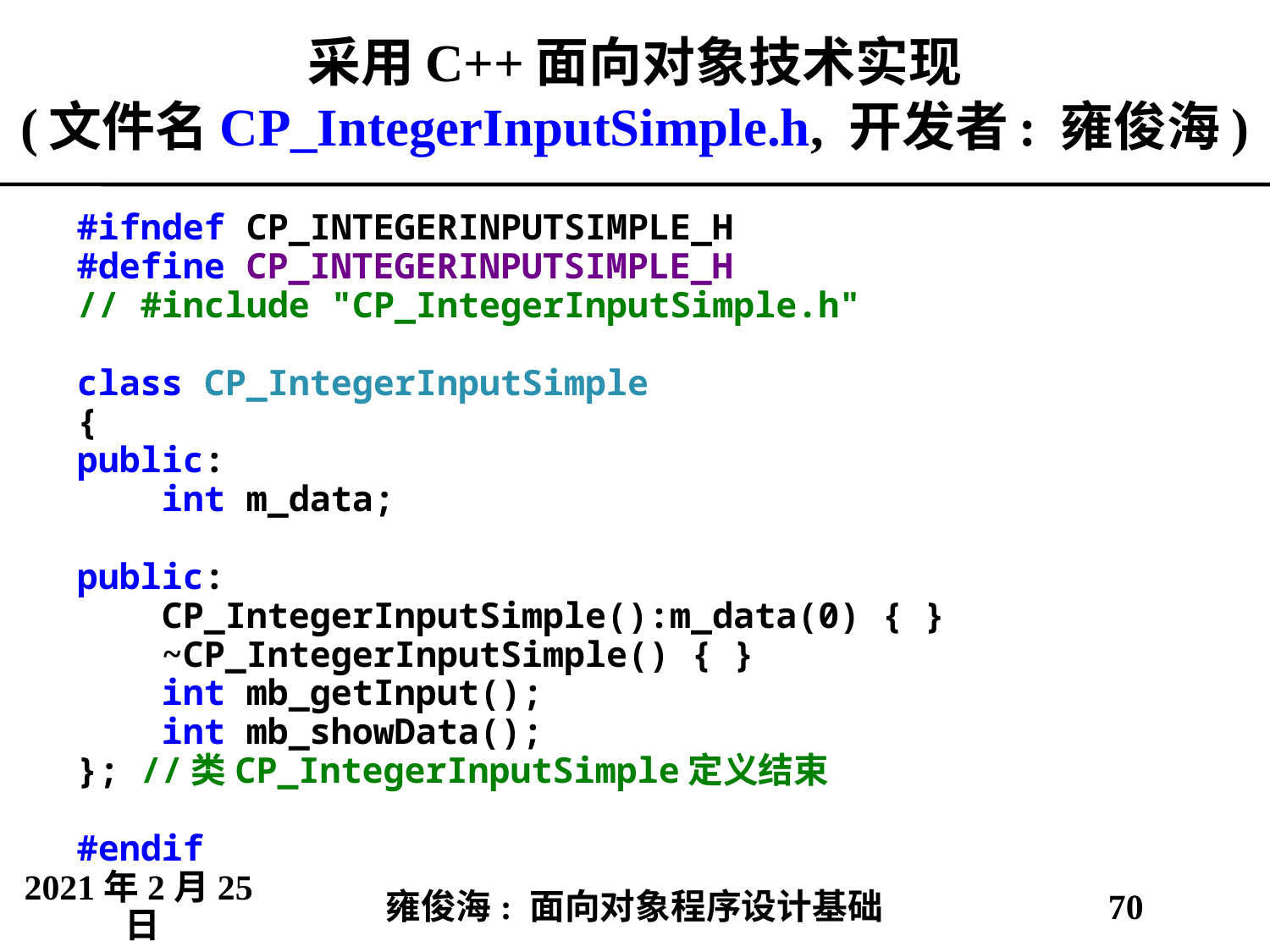

# 采用C++面向对象技术实现 (文件名CP_IntegerInputSimple.h, 开发者: 雍俊海)

#ifndef CP_INTEGERINPUTSIMPLE_H
#define CP_INTEGERINPUTSIMPLE_H
// #include "CP_IntegerInputSimple.h"

class CP_IntegerInputSimple
{
public:
    int m_data;

public:
    CP_IntegerInputSimple():m_data(0) { }
    ~CP_IntegerInputSimple() { }
    int mb_getInput();
    int mb_showData();
}; //类CP_IntegerInputSimple定义结束

#endif
2021年2月25日
雍俊海: 面向对象程序设计基础
70